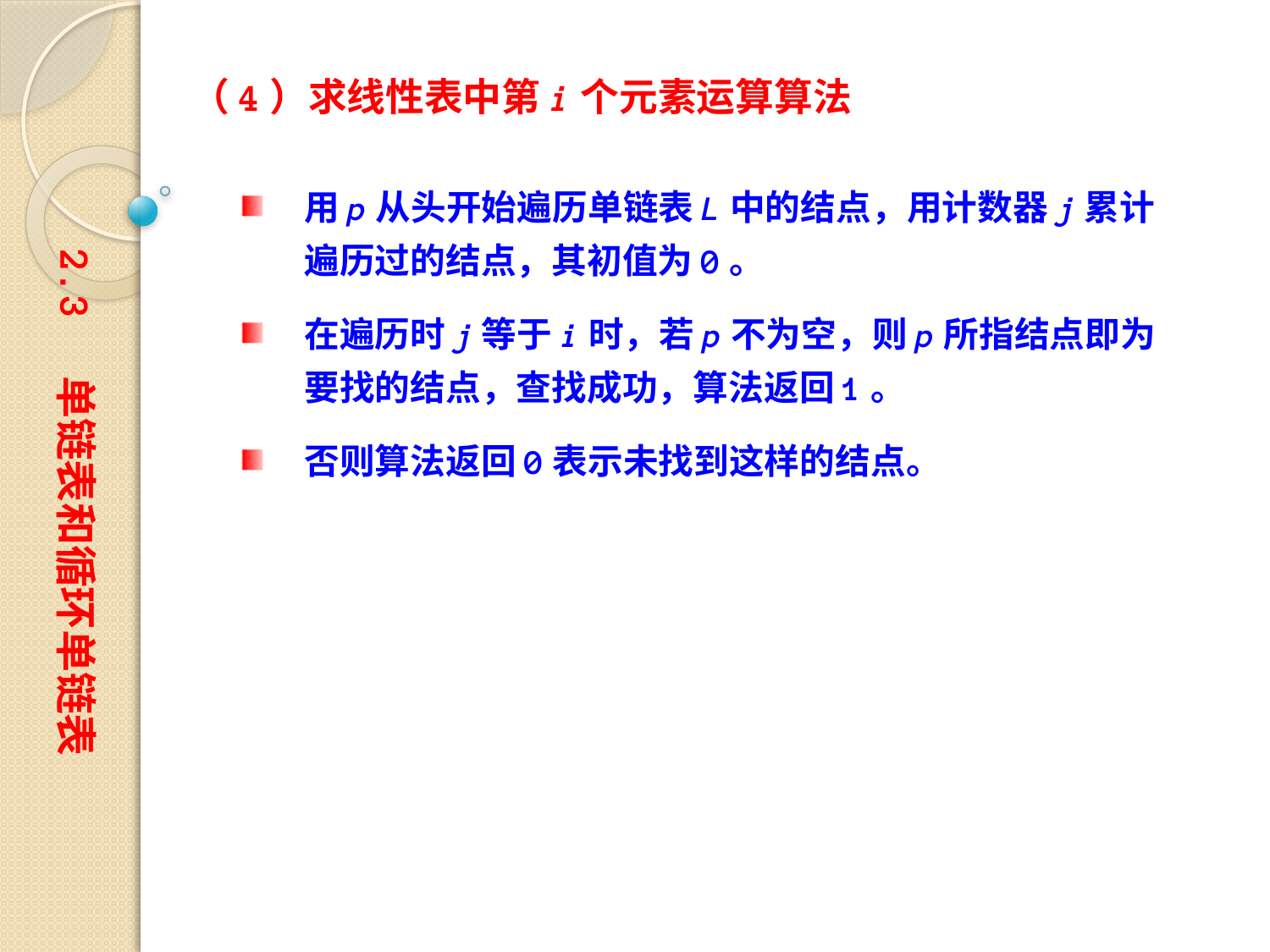

（4）求线性表中第i个元素运算算法
用p从头开始遍历单链表L中的结点，用计数器j累计遍历过的结点，其初值为0。
在遍历时j等于i时，若p不为空，则p所指结点即为要找的结点，查找成功，算法返回1。
否则算法返回0表示未找到这样的结点。
2.3  单链表和循环单链表